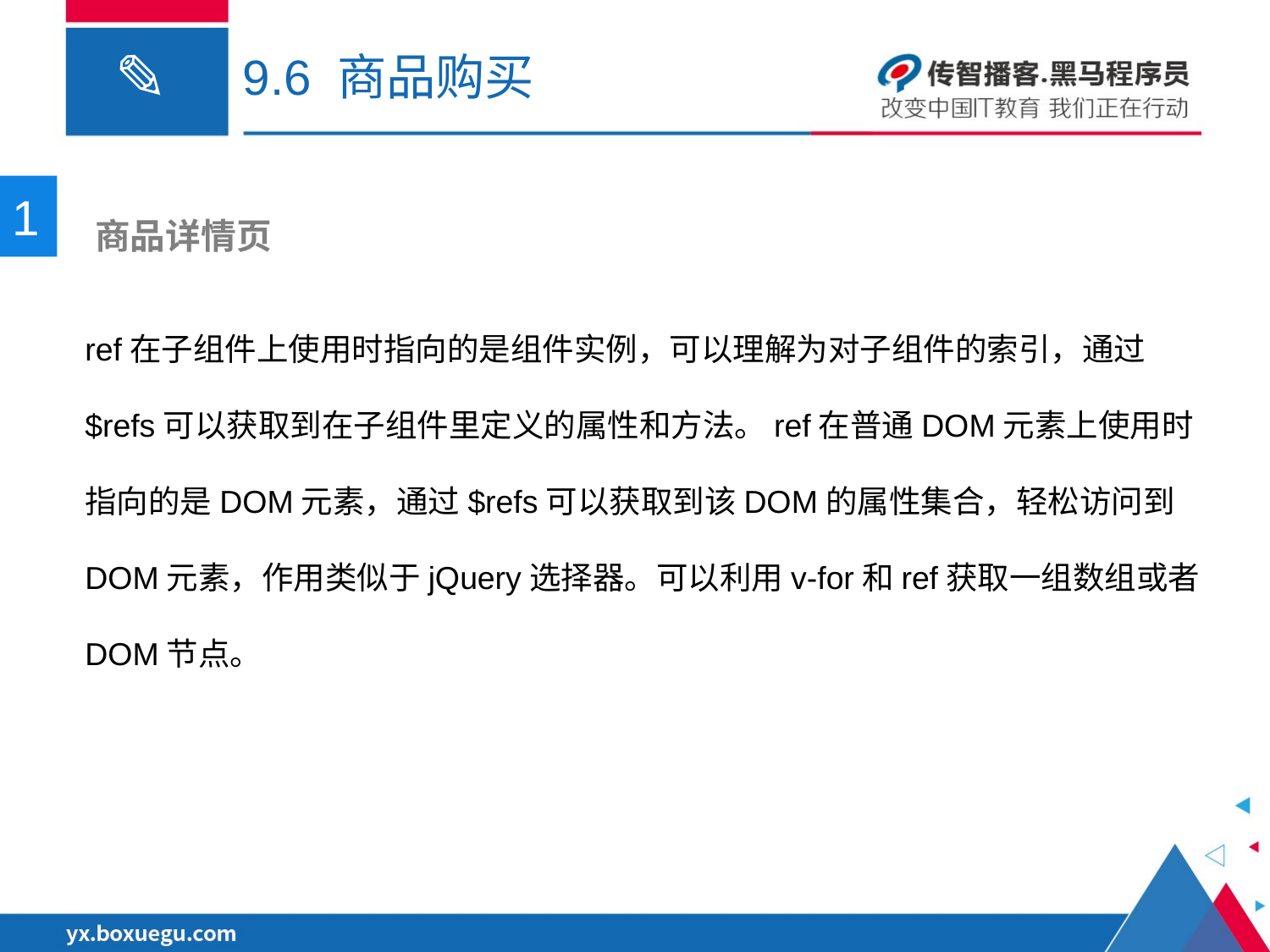

# 9.6 商品购买

1
  商品详情页
ref在子组件上使用时指向的是组件实例，可以理解为对子组件的索引，通过$refs可以获取到在子组件里定义的属性和方法。ref在普通DOM元素上使用时指向的是DOM元素，通过$refs可以获取到该DOM的属性集合，轻松访问到DOM元素，作用类似于jQuery选择器。可以利用v-for和ref获取一组数组或者DOM节点。